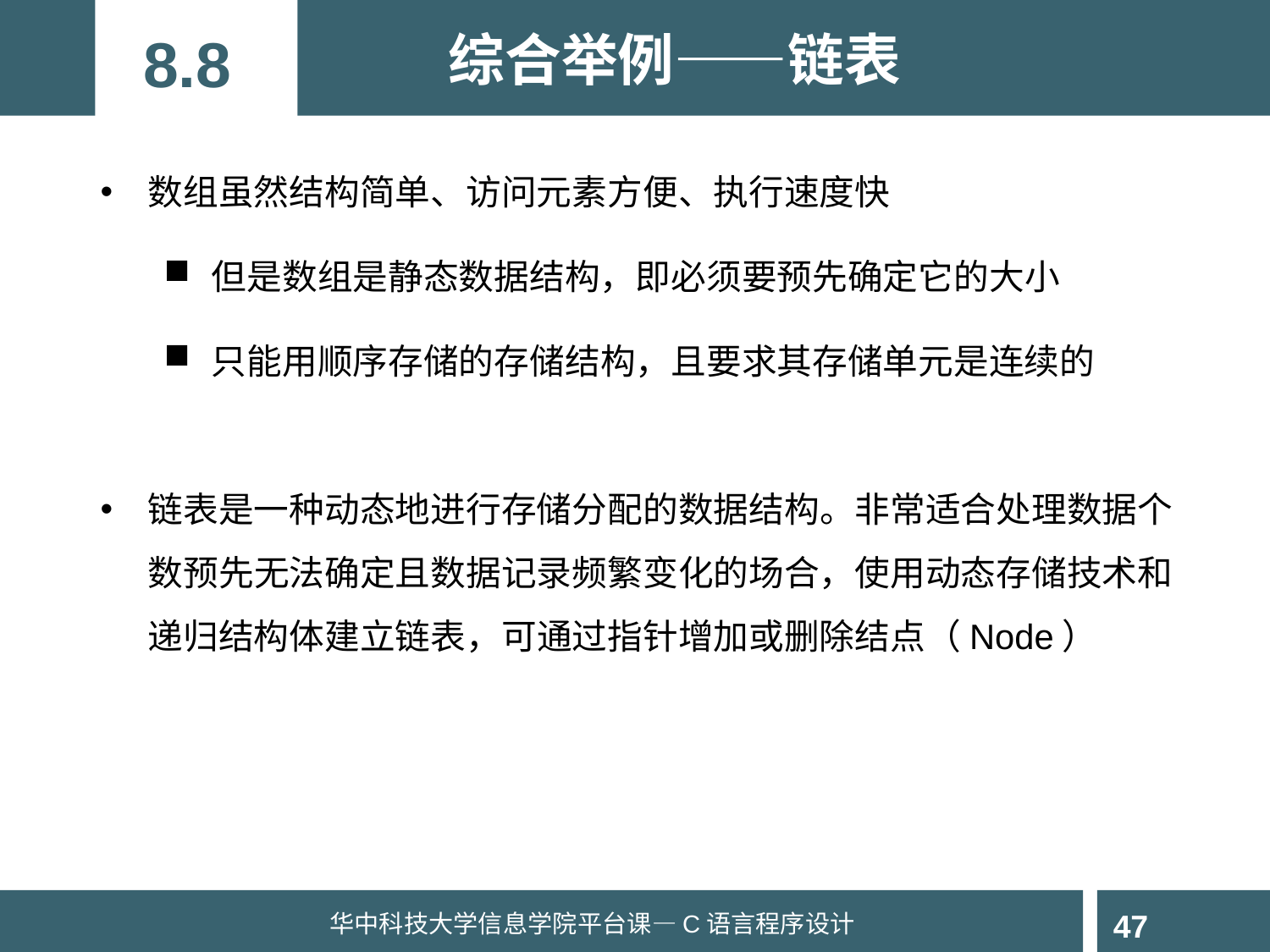

综合举例——链表
8.8
数组虽然结构简单、访问元素方便、执行速度快
但是数组是静态数据结构，即必须要预先确定它的大小
只能用顺序存储的存储结构，且要求其存储单元是连续的

链表是一种动态地进行存储分配的数据结构。非常适合处理数据个数预先无法确定且数据记录频繁变化的场合，使用动态存储技术和递归结构体建立链表，可通过指针增加或删除结点（Node）